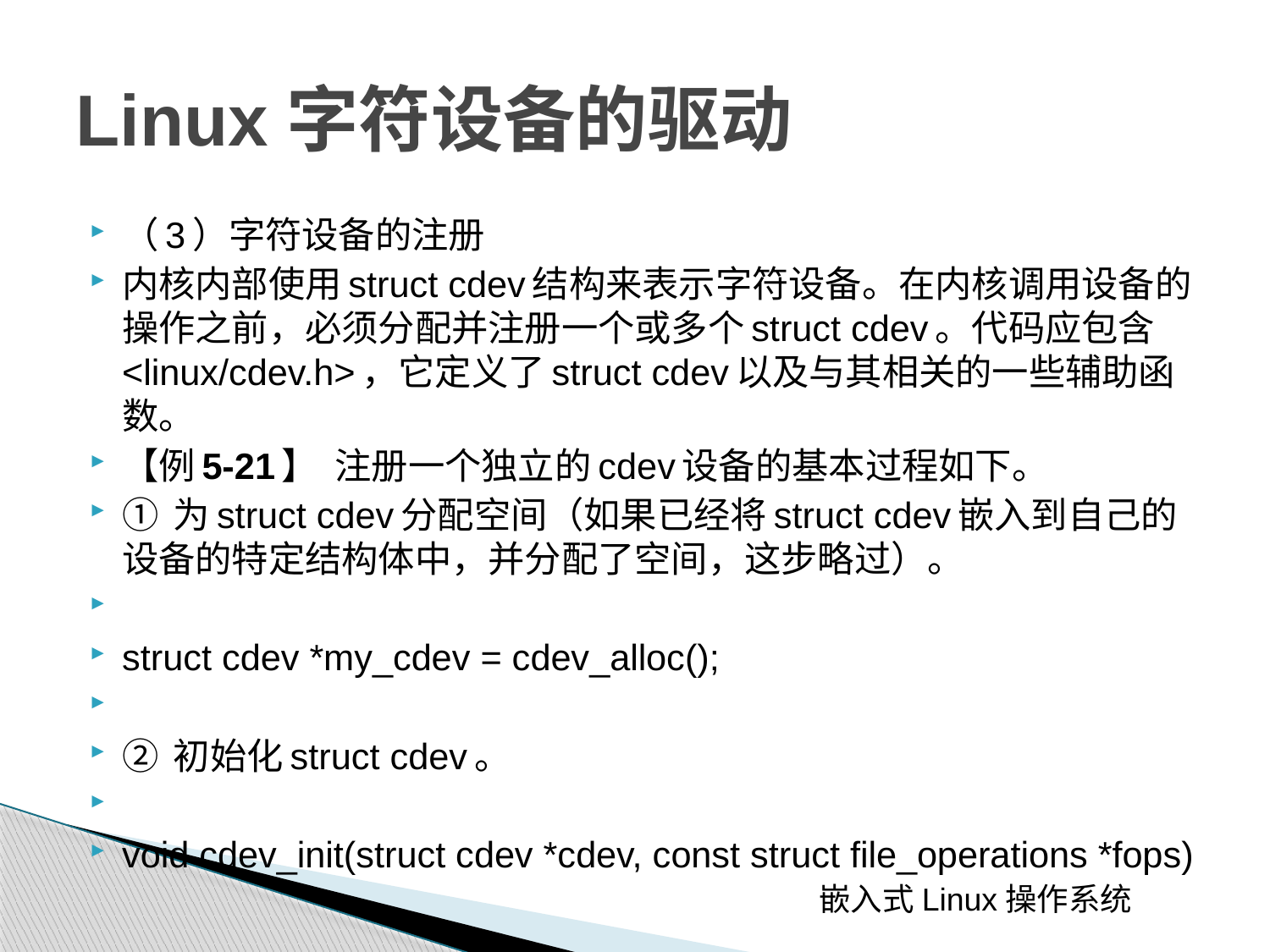

# Linux字符设备的驱动
（3）字符设备的注册
内核内部使用struct cdev结构来表示字符设备。在内核调用设备的操作之前，必须分配并注册一个或多个struct cdev。代码应包含<linux/cdev.h>，它定义了struct cdev以及与其相关的一些辅助函数。
【例5-21】  注册一个独立的cdev设备的基本过程如下。
① 为struct cdev分配空间（如果已经将struct cdev嵌入到自己的设备的特定结构体中，并分配了空间，这步略过）。

struct cdev *my_cdev = cdev_alloc();

② 初始化struct cdev。

void cdev_init(struct cdev *cdev, const struct file_operations *fops)
         嵌入式Linux操作系统